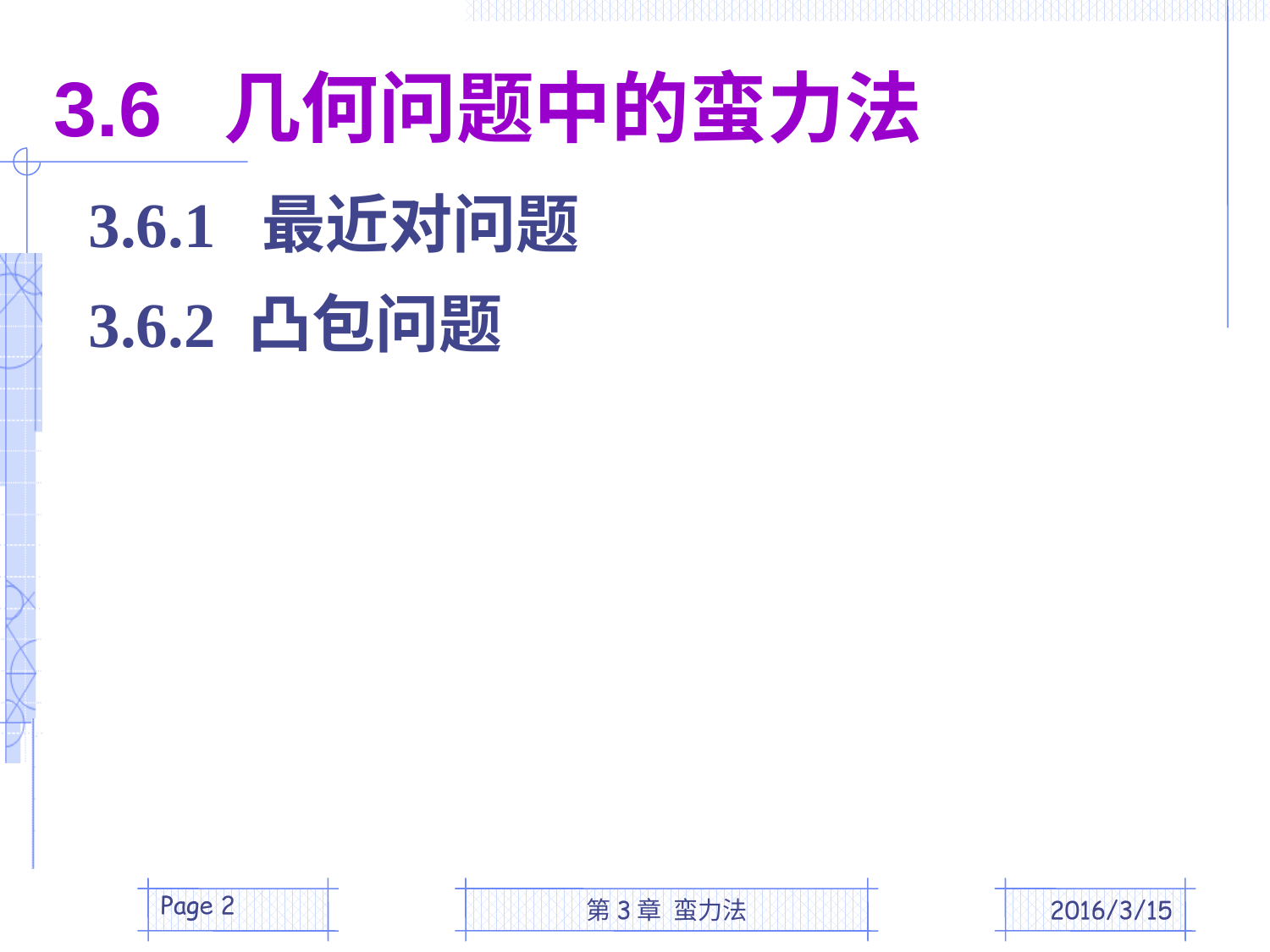

3.6  几何问题中的蛮力法
3.6.1  最近对问题
3.6.2 凸包问题
Page 2
第3章  蛮力法
2016/3/15